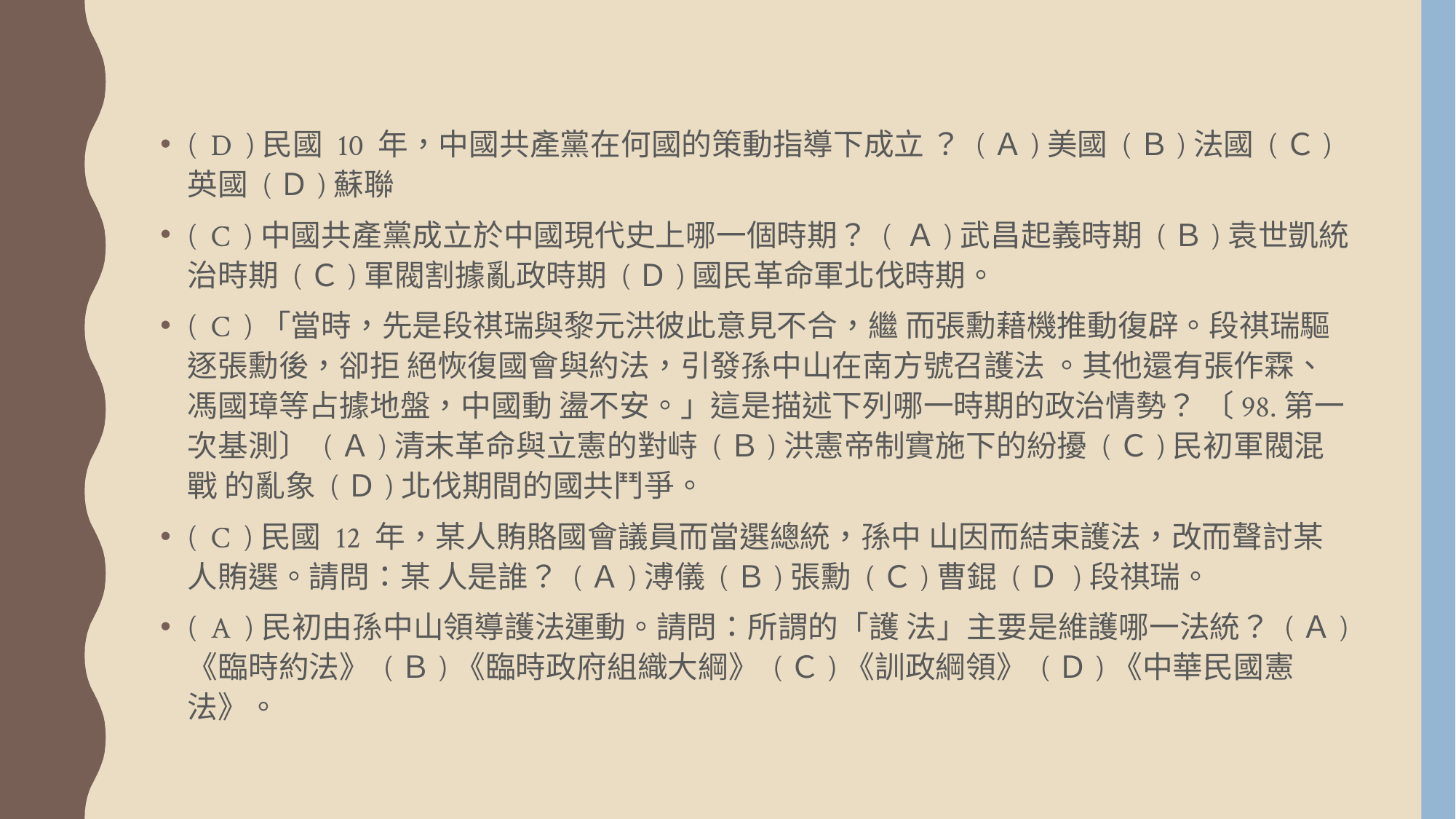

(  D  )民國 10 年，中國共產黨在何國的策動指導下成立 ？ (Ａ)美國 (Ｂ)法國 (Ｃ)英國 (Ｄ)蘇聯
(  C  )中國共產黨成立於中國現代史上哪一個時期？ ( Ａ)武昌起義時期 (Ｂ)袁世凱統治時期 (Ｃ)軍閥割據亂政時期 (Ｄ)國民革命軍北伐時期。
(  C  )「當時，先是段祺瑞與黎元洪彼此意見不合，繼 而張勳藉機推動復辟。段祺瑞驅逐張勳後，卻拒 絕恢復國會與約法，引發孫中山在南方號召護法 。其他還有張作霖、馮國璋等占據地盤，中國動 盪不安。」這是描述下列哪一時期的政治情勢？ 〔98.第一次基測〕 (Ａ)清末革命與立憲的對峙 (Ｂ)洪憲帝制實施下的紛擾 (Ｃ)民初軍閥混戰 的亂象 (Ｄ)北伐期間的國共鬥爭。
(  C  )民國 12 年，某人賄賂國會議員而當選總統，孫中 山因而結束護法，改而聲討某人賄選。請問：某 人是誰？ (Ａ)溥儀 (Ｂ)張勳 (Ｃ)曹錕 (Ｄ )段祺瑞。
(  A  )民初由孫中山領導護法運動。請問：所謂的「護 法」主要是維護哪一法統？ (Ａ)《臨時約法》 (Ｂ)《臨時政府組織大綱》 (Ｃ)《訓政綱領》 (Ｄ)《中華民國憲法》。